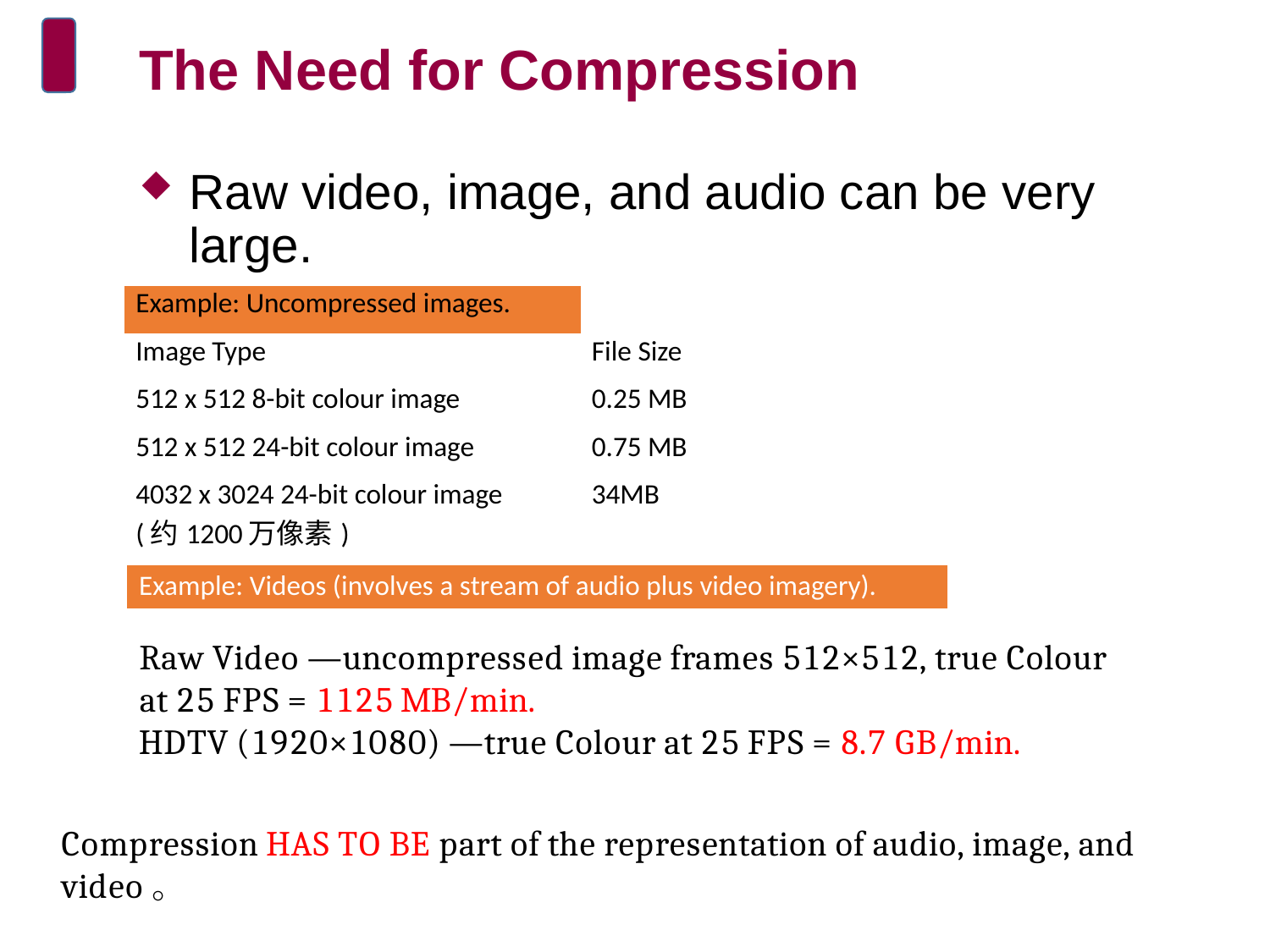

# The Need for Compression
Raw video, image, and audio can be very large.
| Example: Uncompressed images. |  |
| --- | --- |
| Image Type | File Size |
| 512 x 512 8-bit colour image | 0.25 MB |
| 512 x 512 24-bit colour image | 0.75 MB |
| 4032 x 3024 24-bit colour image (约1200万像素) | 34MB |
Example: Videos (involves a stream of audio plus video imagery).

Raw Video —uncompressed image frames 512×512, true Colour at 25 FPS = 1125 MB/min.
HDTV (1920×1080) —true Colour at 25 FPS = 8.7 GB/min.
|  |
| --- |
Compression HAS TO BE part of the representation of audio, image, and video。
CM3106 Chapter 9: Basic Compression Compression Overview 3